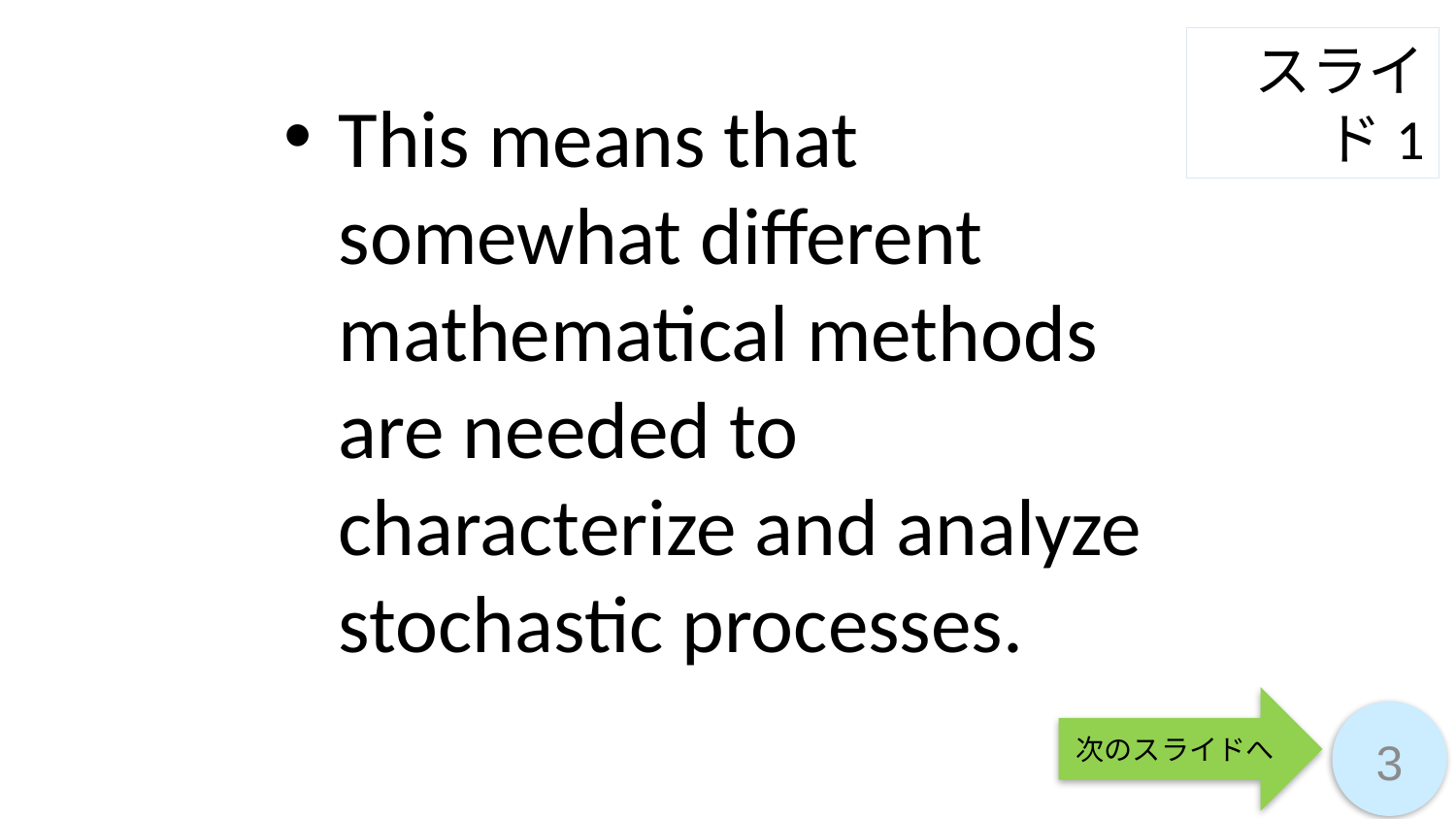

スライド1
This means that somewhat different mathematical methods are needed to characterize and analyze stochastic processes.
次のスライドへ
3